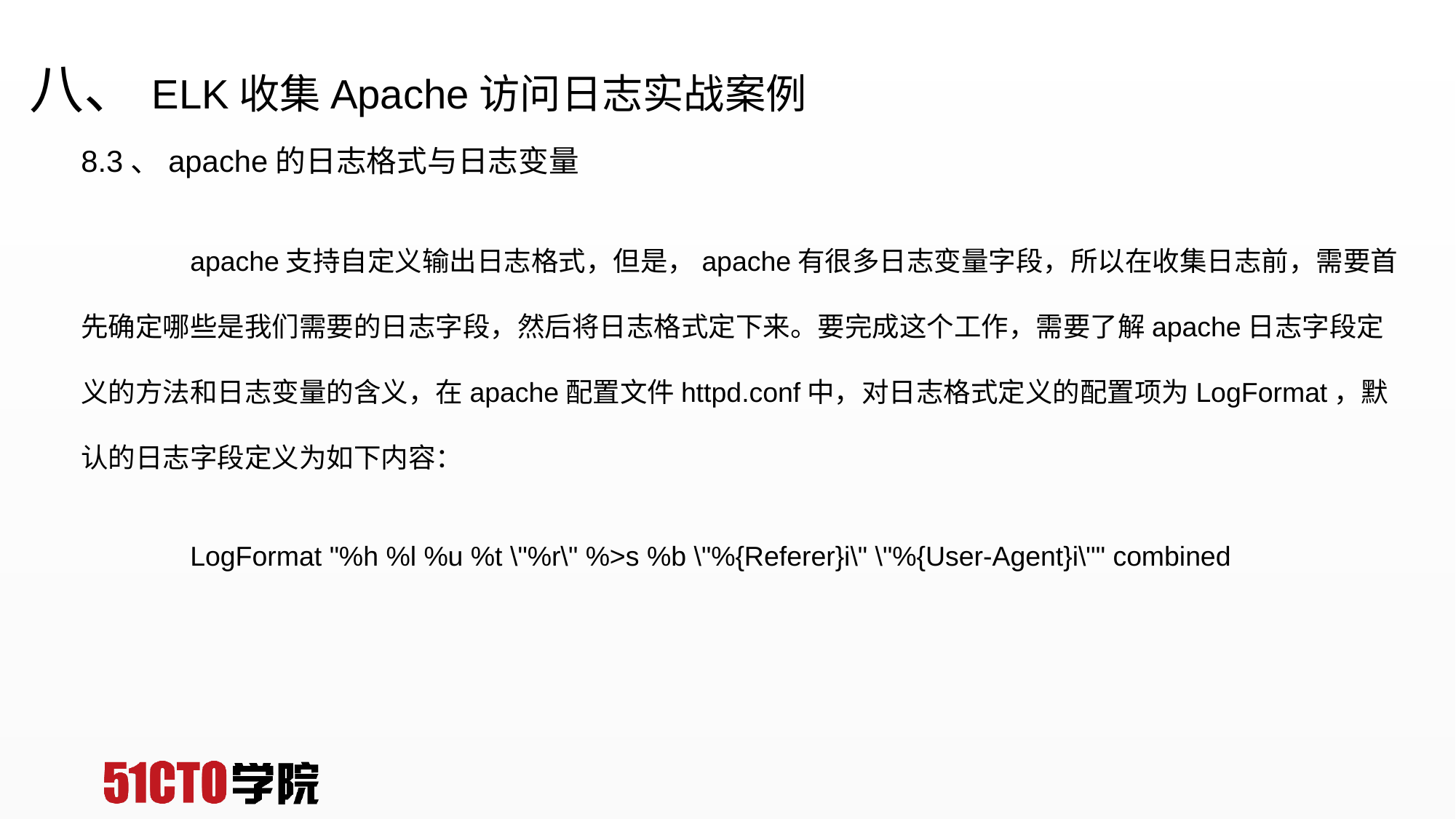

# 八、ELK收集Apache访问日志实战案例
8.3、apache的日志格式与日志变量

	apache支持自定义输出日志格式，但是，apache有很多日志变量字段，所以在收集日志前，需要首先确定哪些是我们需要的日志字段，然后将日志格式定下来。要完成这个工作，需要了解apache日志字段定义的方法和日志变量的含义，在apache配置文件httpd.conf中，对日志格式定义的配置项为LogFormat，默认的日志字段定义为如下内容：

	LogFormat "%h %l %u %t \"%r\" %>s %b \"%{Referer}i\" \"%{User-Agent}i\"" combined